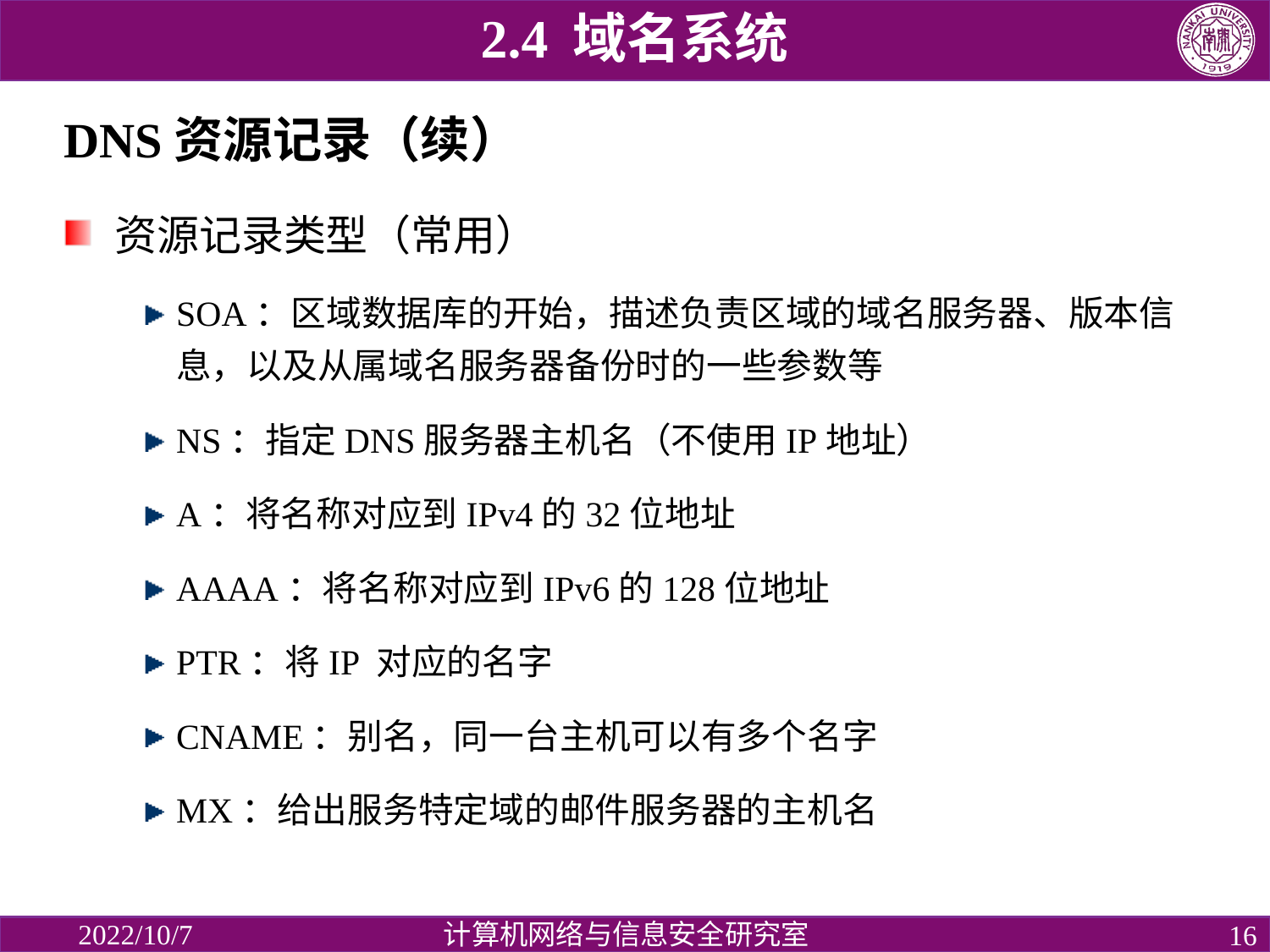

2.4 域名系统
# DNS资源记录（续）
资源记录类型（常用）
SOA：区域数据库的开始，描述负责区域的域名服务器、版本信息，以及从属域名服务器备份时的一些参数等
NS：指定DNS服务器主机名（不使用IP地址）
A：将名称对应到IPv4的32位地址
AAAA：将名称对应到IPv6的128位地址
PTR：将IP 对应的名字
CNAME：别名，同一台主机可以有多个名字
MX：给出服务特定域的邮件服务器的主机名